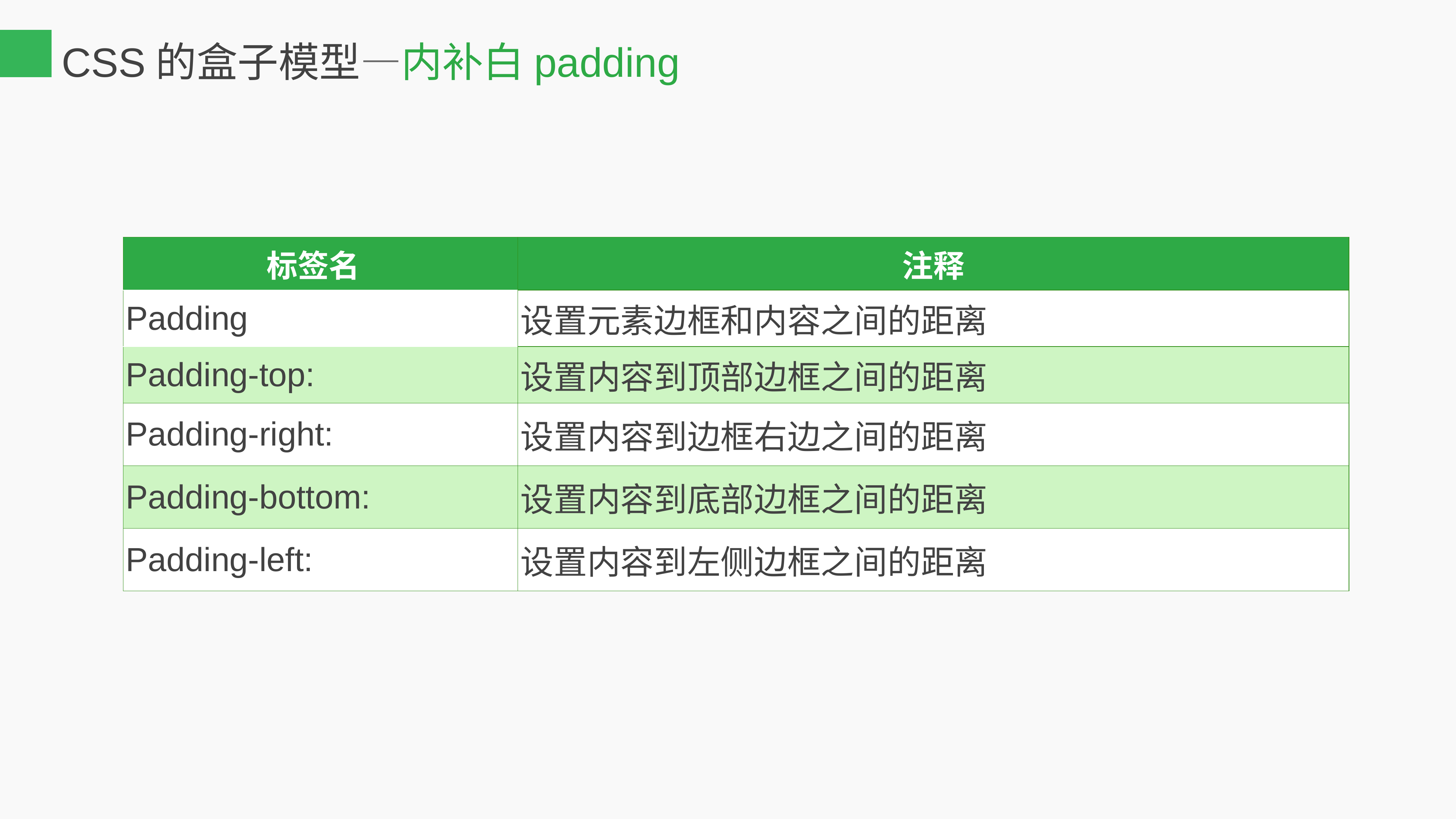

# CSS的盒子模型—内补白padding
| 标签名 | 注释 |
| --- | --- |
| Padding | 设置元素边框和内容之间的距离 |
| Padding-top: | 设置内容到顶部边框之间的距离 |
| Padding-right: | 设置内容到边框右边之间的距离 |
| Padding-bottom: | 设置内容到底部边框之间的距离 |
| Padding-left: | 设置内容到左侧边框之间的距离 |